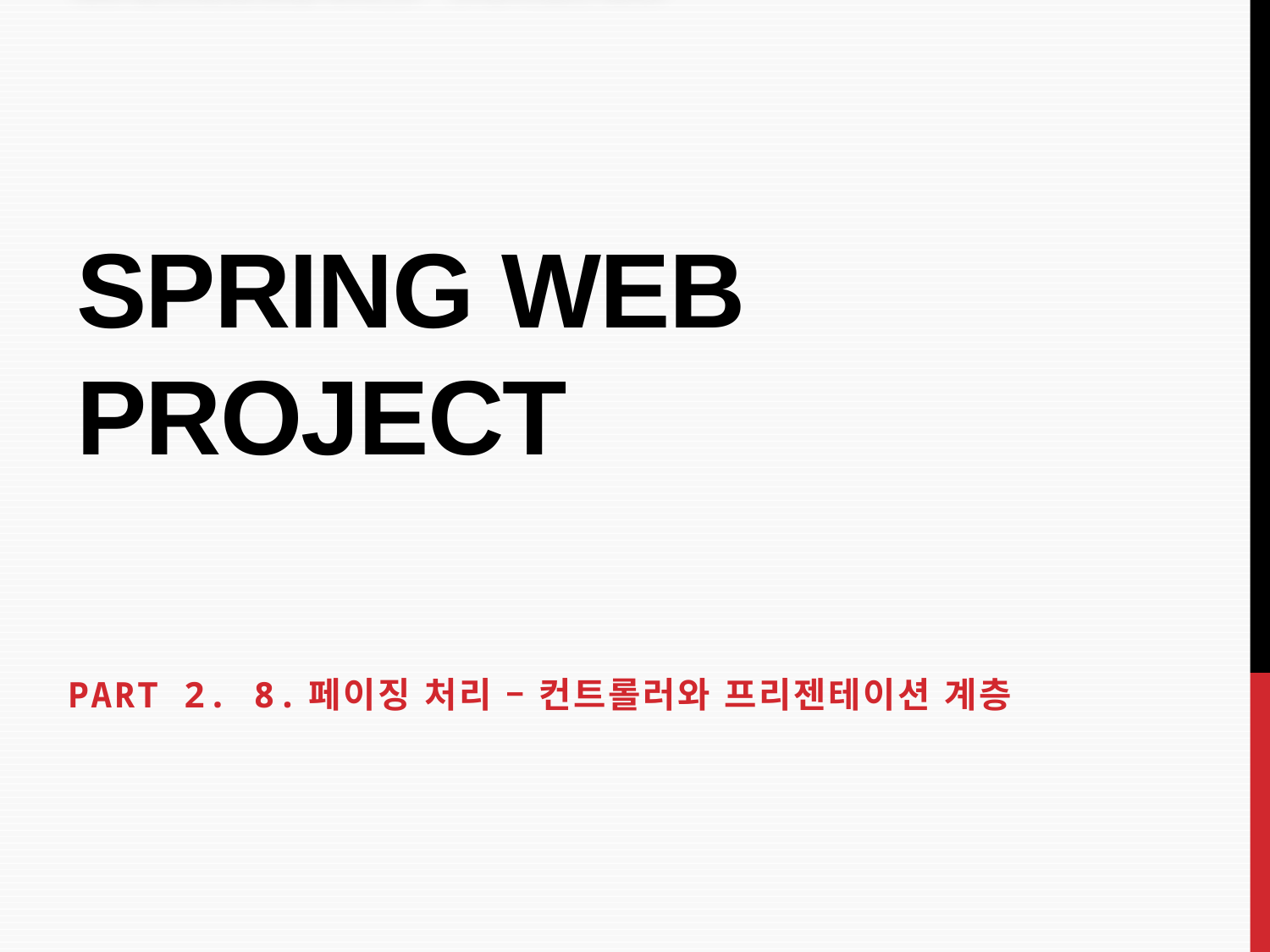

# Spring Web Project
PART 2. 8.페이징 처리 – 컨트롤러와 프리젠테이션 계층